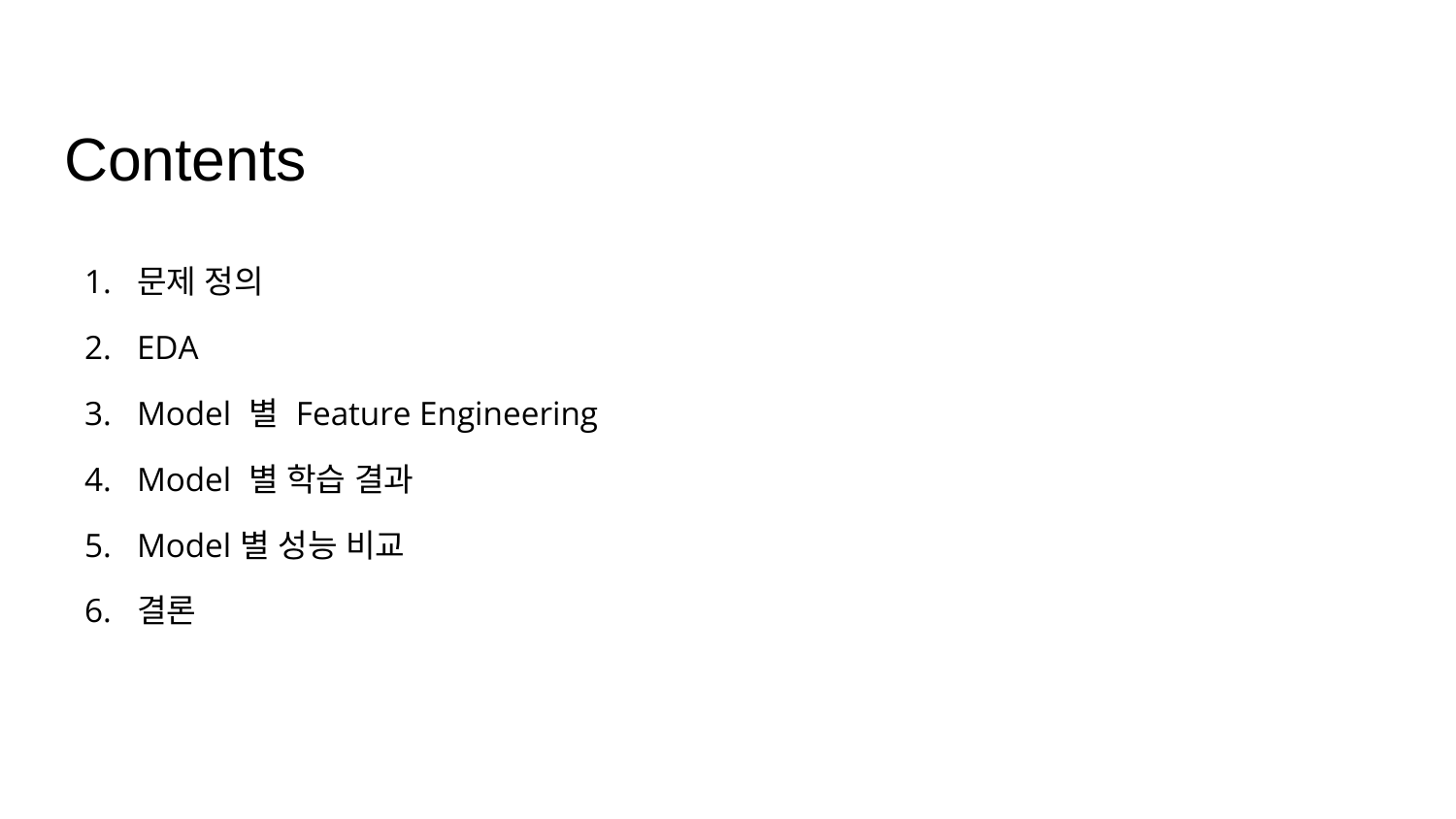

# Contents
문제 정의
EDA
Model 별 Feature Engineering
Model 별 학습 결과
Model별 성능 비교
결론